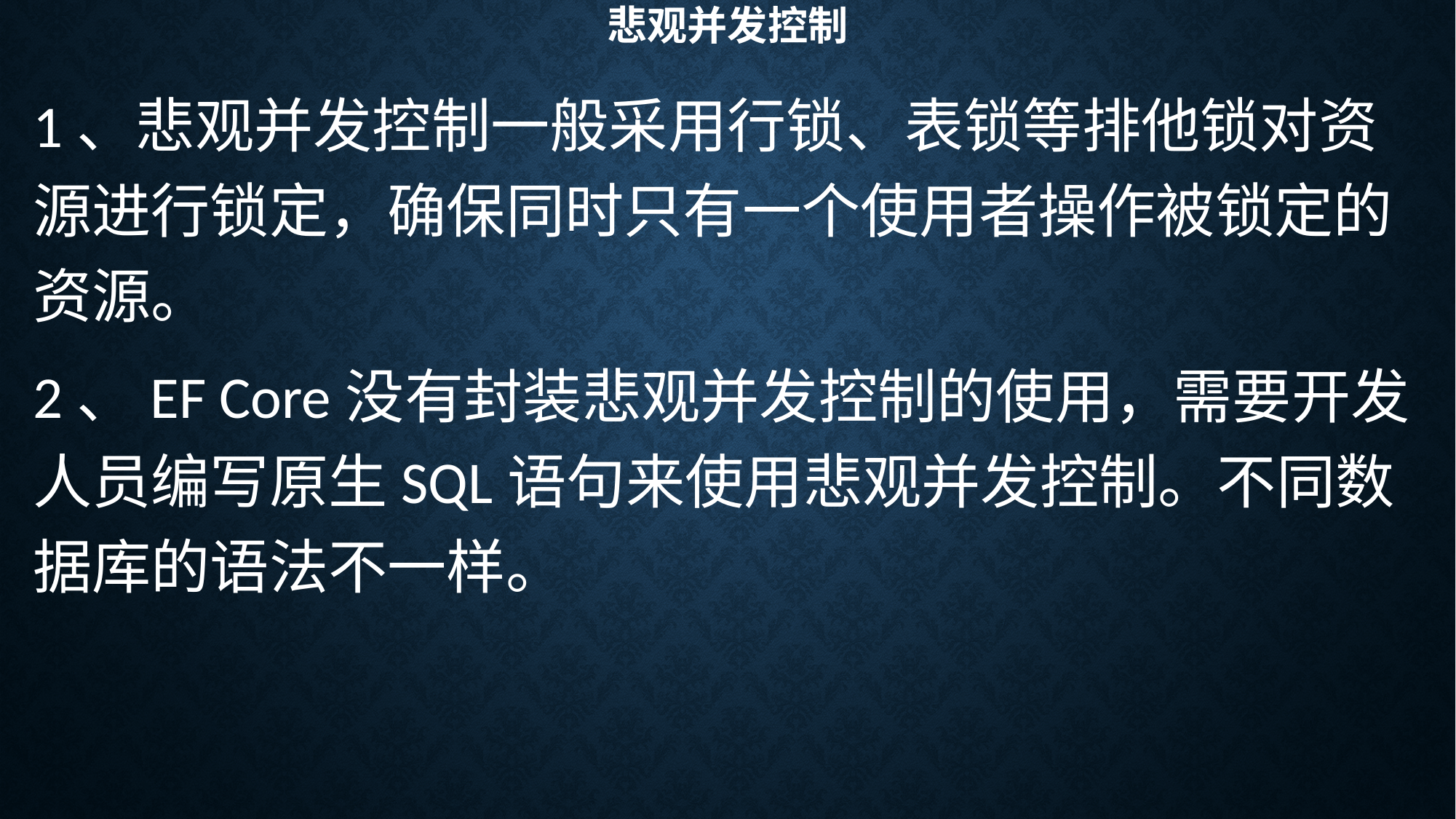

# 悲观并发控制
1、悲观并发控制一般采用行锁、表锁等排他锁对资源进行锁定，确保同时只有一个使用者操作被锁定的资源。
2、EF Core没有封装悲观并发控制的使用，需要开发人员编写原生SQL语句来使用悲观并发控制。不同数据库的语法不一样。